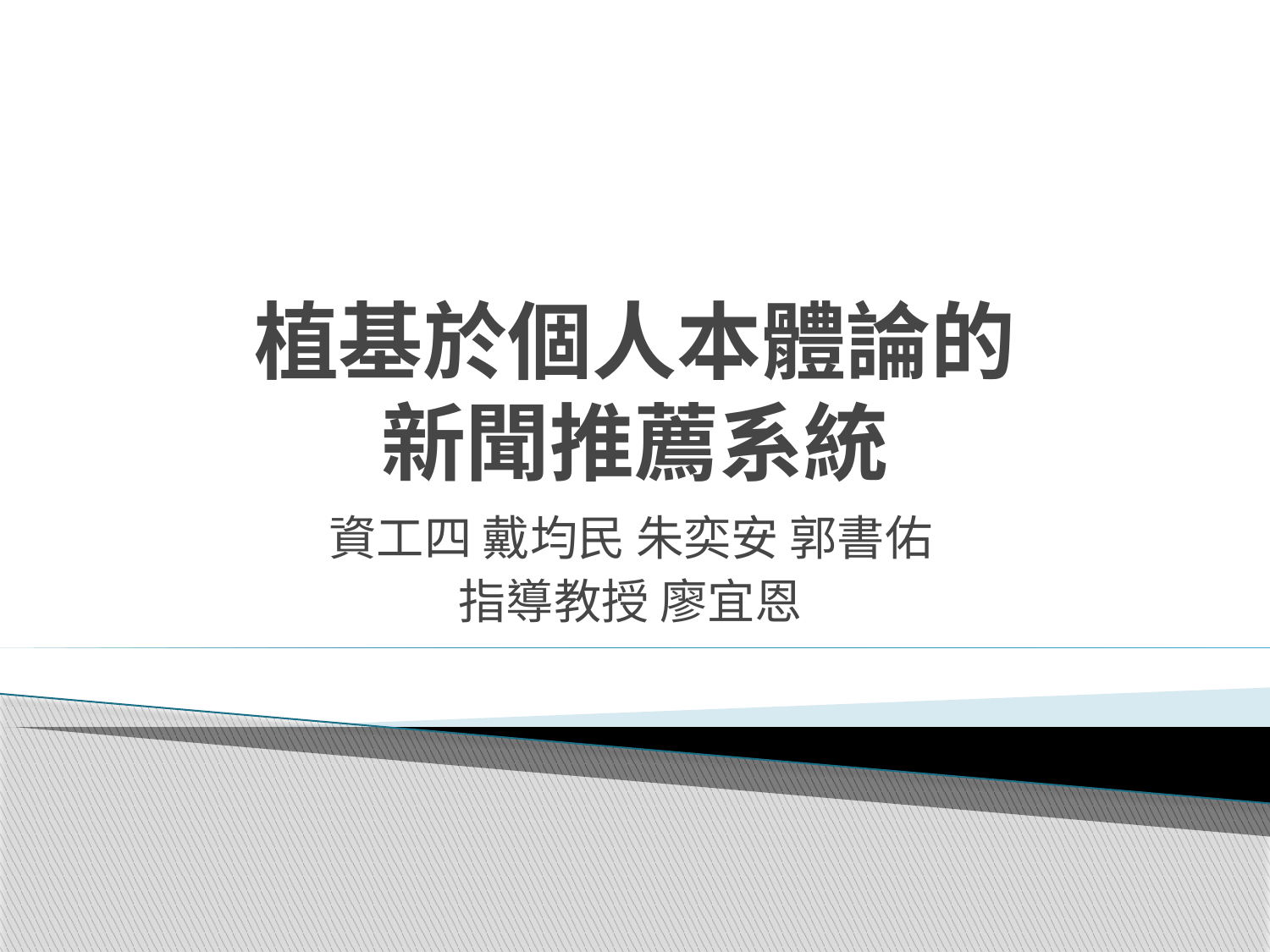

# 植基於個人本體論的 新聞推薦系統
資工四 戴均民 朱奕安 郭書佑
指導教授 廖宜恩